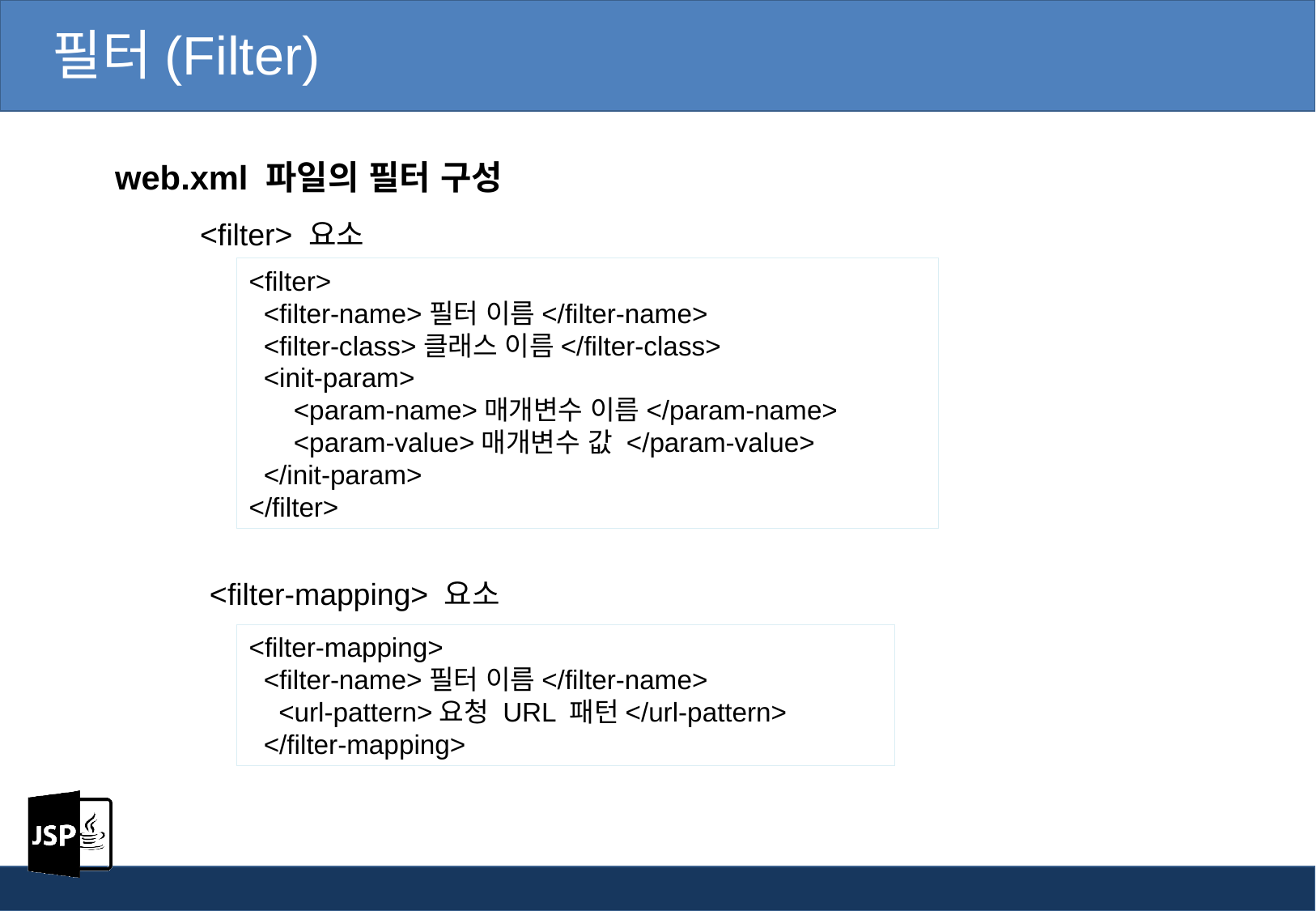

필터(Filter)
web.xml 파일의 필터 구성
          <filter> 요소
<filter>
  <filter-name>필터 이름</filter-name>
  <filter-class>클래스 이름</filter-class>
  <init-param>
      <param-name>매개변수 이름</param-name>
      <param-value>매개변수 값 </param-value>
  </init-param>
</filter>
 <filter-mapping> 요소
<filter-mapping>
  <filter-name>필터 이름</filter-name>
    <url-pattern>요청 URL 패턴</url-pattern>
  </filter-mapping>